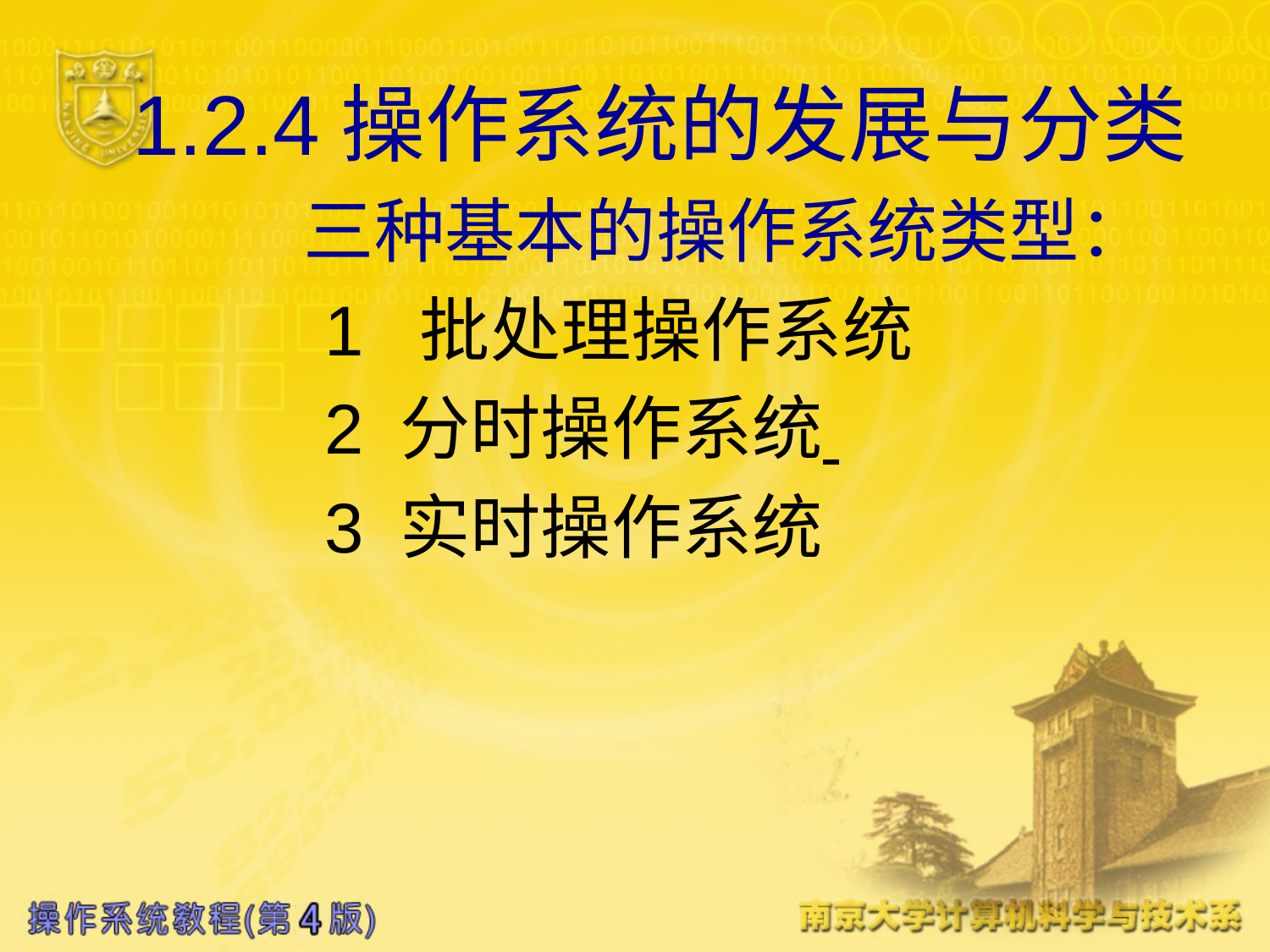

# 1.2.4操作系统的发展与分类
   三种基本的操作系统类型：
    1  批处理操作系统
    2 分时操作系统
    3 实时操作系统